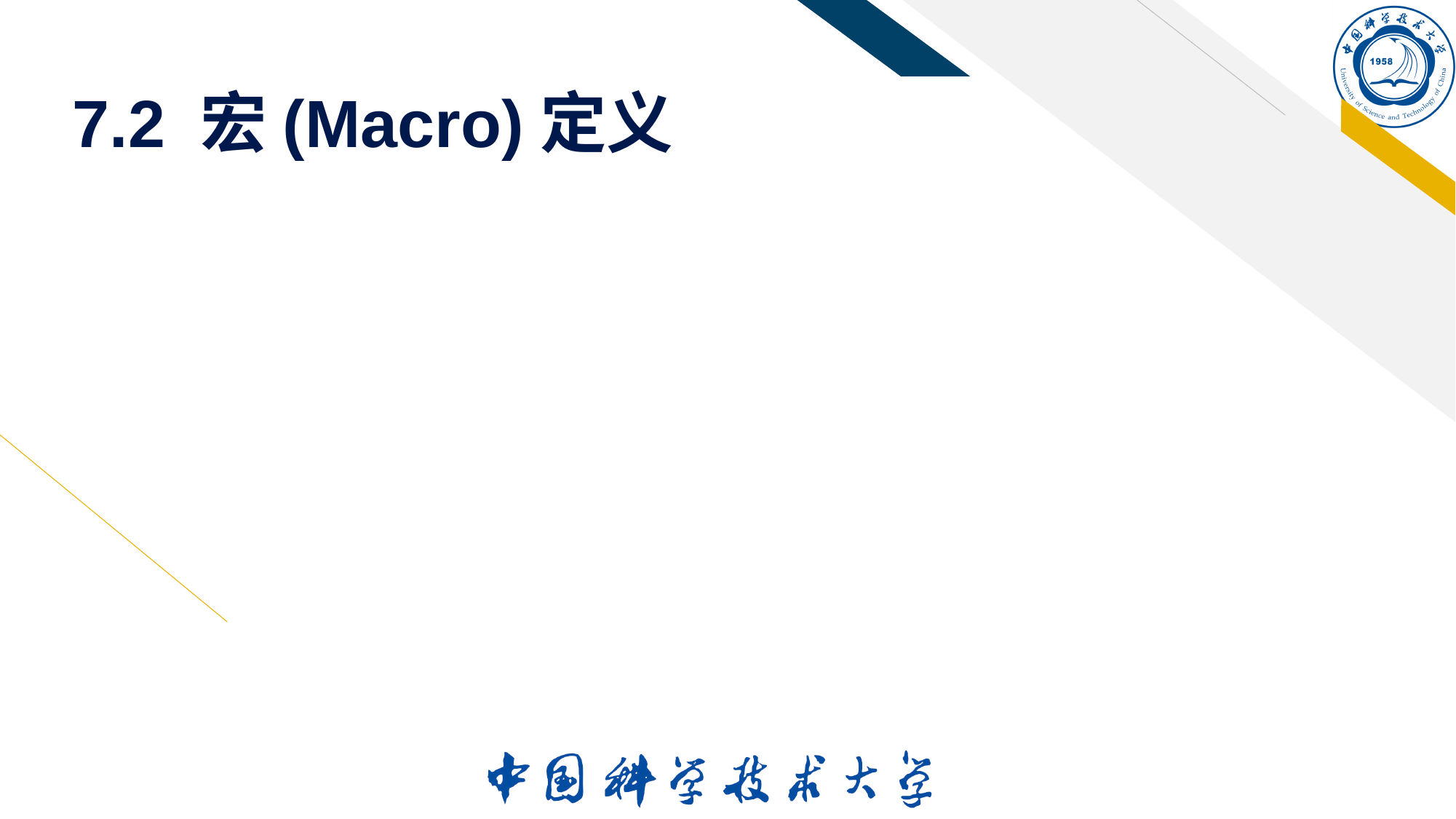

# 7.2 宏(Macro)定义
宏：
C语言中的宏是可代替一组语句或表达式的一个符号名称，当源程序中需要写这些语句或表达式时，可以用该名称代替。

无参数的宏定义
带参数的宏定义